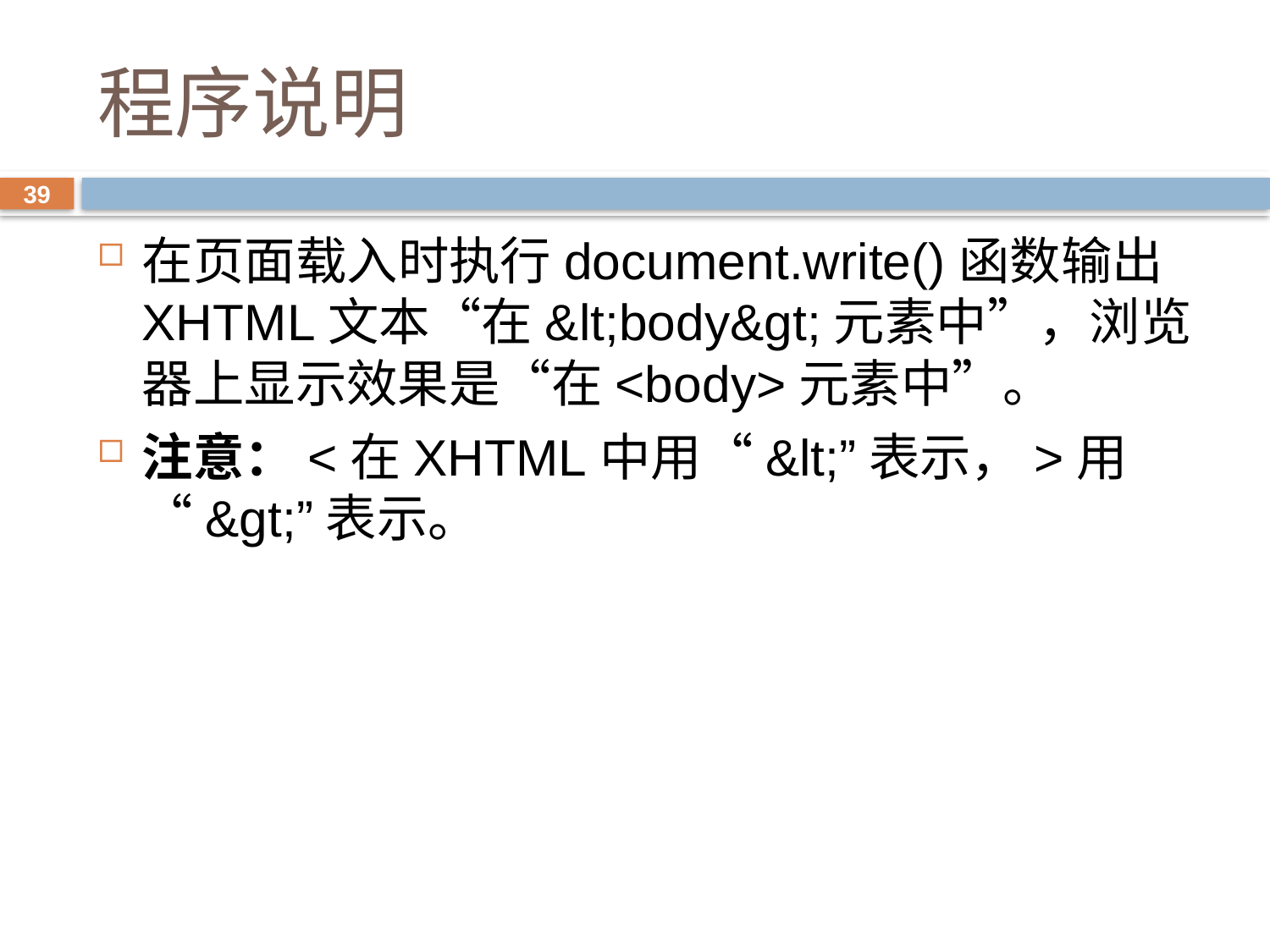

# 程序说明
39
在页面载入时执行document.write()函数输出XHTML文本“在&lt;body&gt;元素中”，浏览器上显示效果是“在<body>元素中”。
注意：<在XHTML中用“&lt;”表示，>用“&gt;”表示。